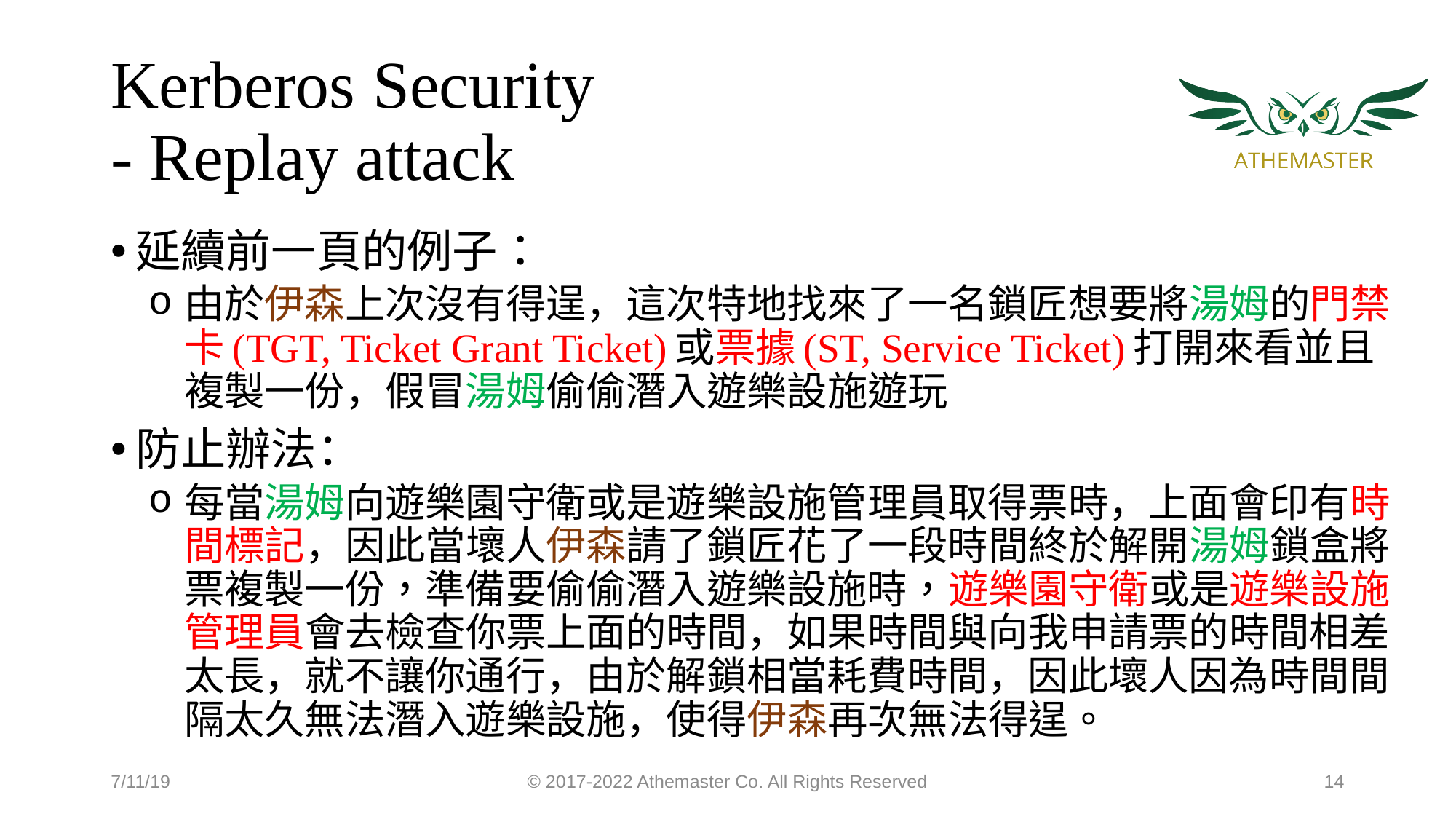

# Kerberos Security - Replay attack
延續前一頁的例子：
由於伊森上次沒有得逞，這次特地找來了一名鎖匠想要將湯姆的門禁卡(TGT, Ticket Grant Ticket)或票據(ST, Service Ticket)打開來看並且複製一份，假冒湯姆偷偷潛入遊樂設施遊玩
防止辦法：
每當湯姆向遊樂園守衛或是遊樂設施管理員取得票時，上面會印有時間標記，因此當壞人伊森請了鎖匠花了一段時間終於解開湯姆鎖盒將票複製一份，準備要偷偷潛入遊樂設施時，遊樂園守衛或是遊樂設施管理員會去檢查你票上面的時間，如果時間與向我申請票的時間相差太長，就不讓你通行，由於解鎖相當耗費時間，因此壞人因為時間間隔太久無法潛入遊樂設施，使得伊森再次無法得逞。

7/11/19
© 2017-2022 Athemaster Co. All Rights Reserved
14